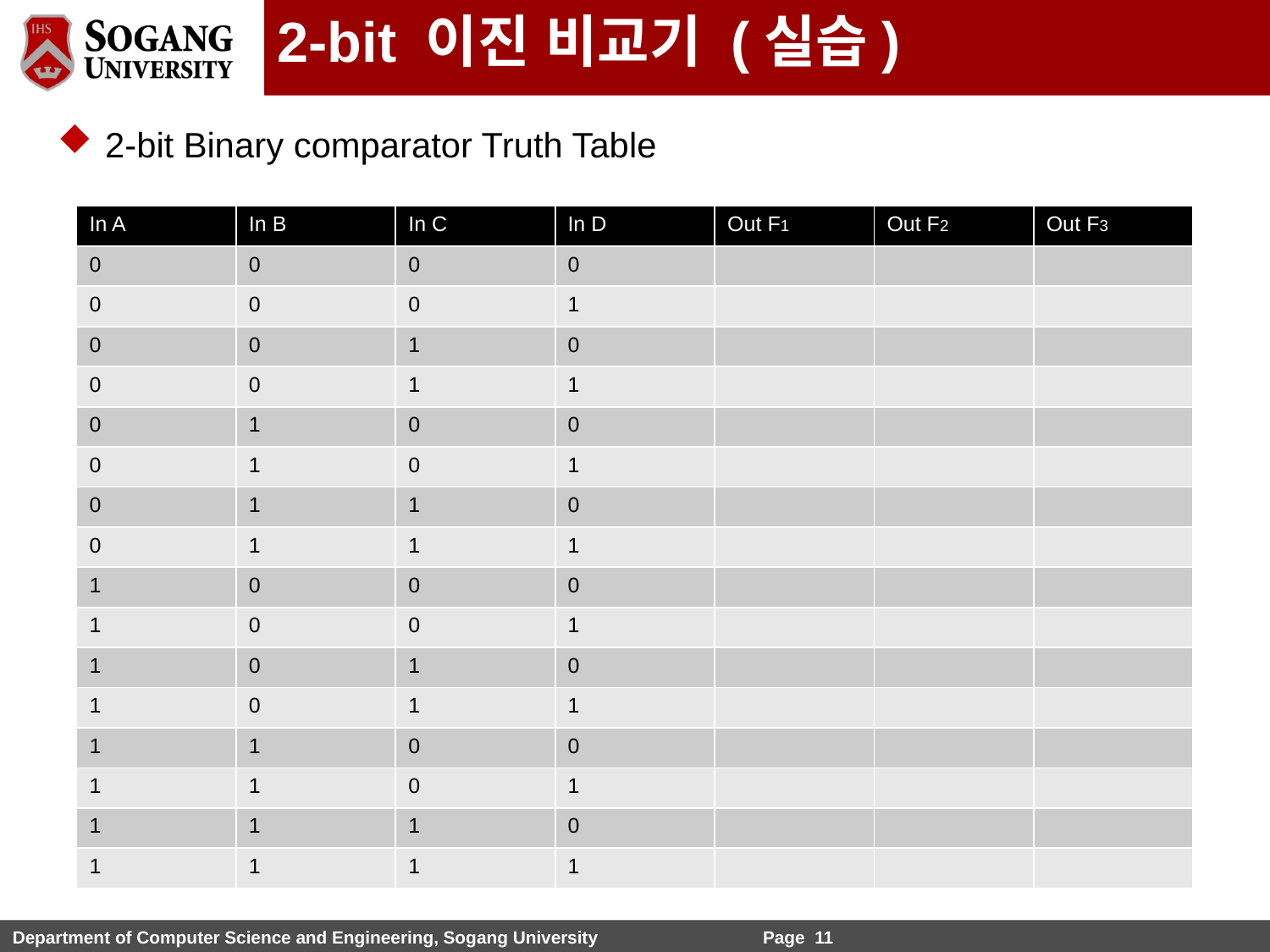

2-bit 이진 비교기 (실습)

2-bit Binary comparator Truth Table

| In A | In B | In C | In D | Out F1 | Out F2 | Out F3 |
| --- | --- | --- | --- | --- | --- | --- |
| 0 | 0 | 0 | 0 |  |  |  |
| 0 | 0 | 0 | 1 |  |  |  |
| 0 | 0 | 1 | 0 |  |  |  |
| 0 | 0 | 1 | 1 |  |  |  |
| 0 | 1 | 0 | 0 |  |  |  |
| 0 | 1 | 0 | 1 |  |  |  |
| 0 | 1 | 1 | 0 |  |  |  |
| 0 | 1 | 1 | 1 |  |  |  |
| 1 | 0 | 0 | 0 |  |  |  |
| 1 | 0 | 0 | 1 |  |  |  |
| 1 | 0 | 1 | 0 |  |  |  |
| 1 | 0 | 1 | 1 |  |  |  |
| 1 | 1 | 0 | 0 |  |  |  |
| 1 | 1 | 0 | 1 |  |  |  |
| 1 | 1 | 1 | 0 |  |  |  |
| 1 | 1 | 1 | 1 |  |  |  |